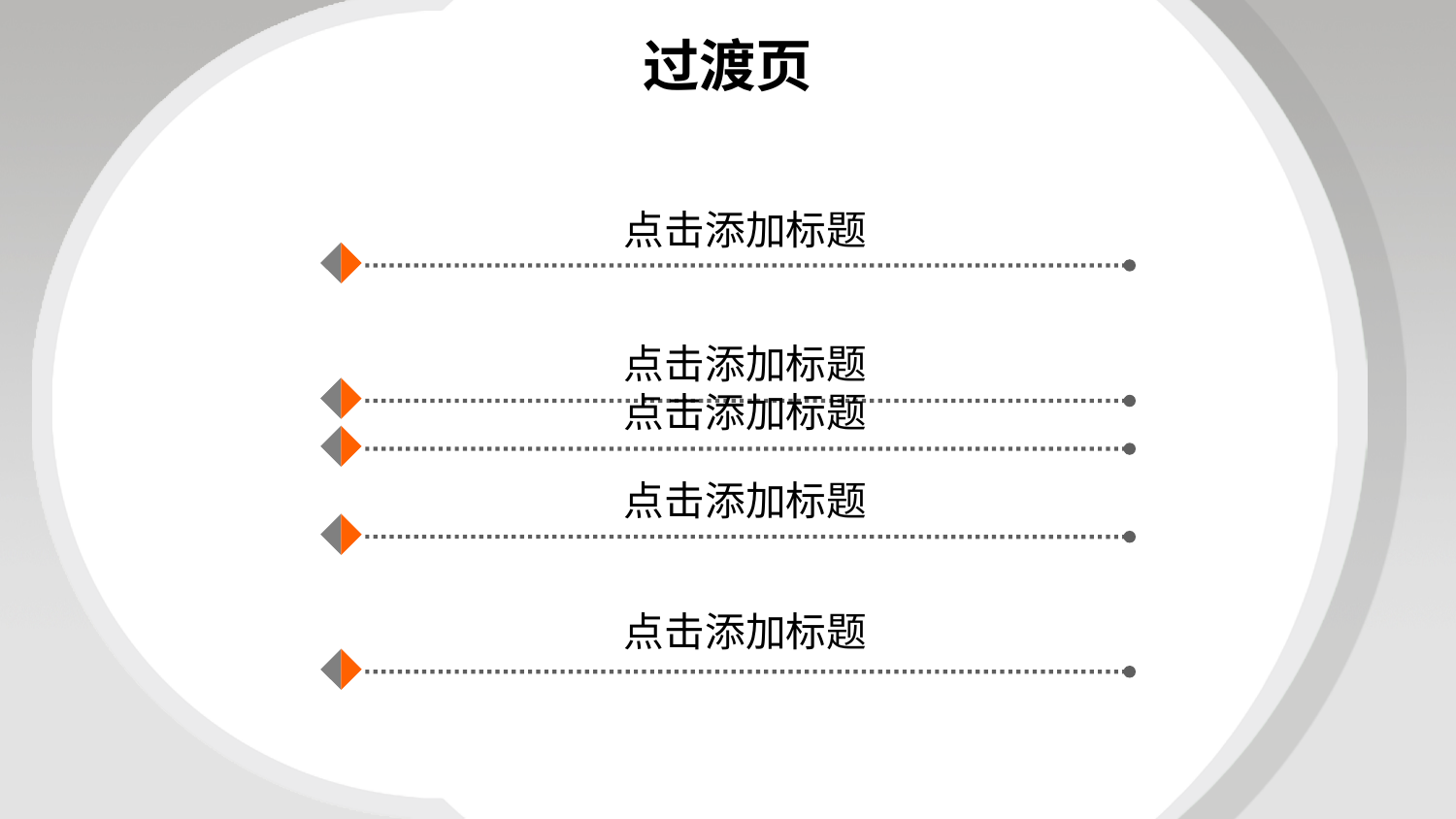

过渡页
点击添加标题

点击添加标题

点击添加标题

点击添加标题

点击添加标题